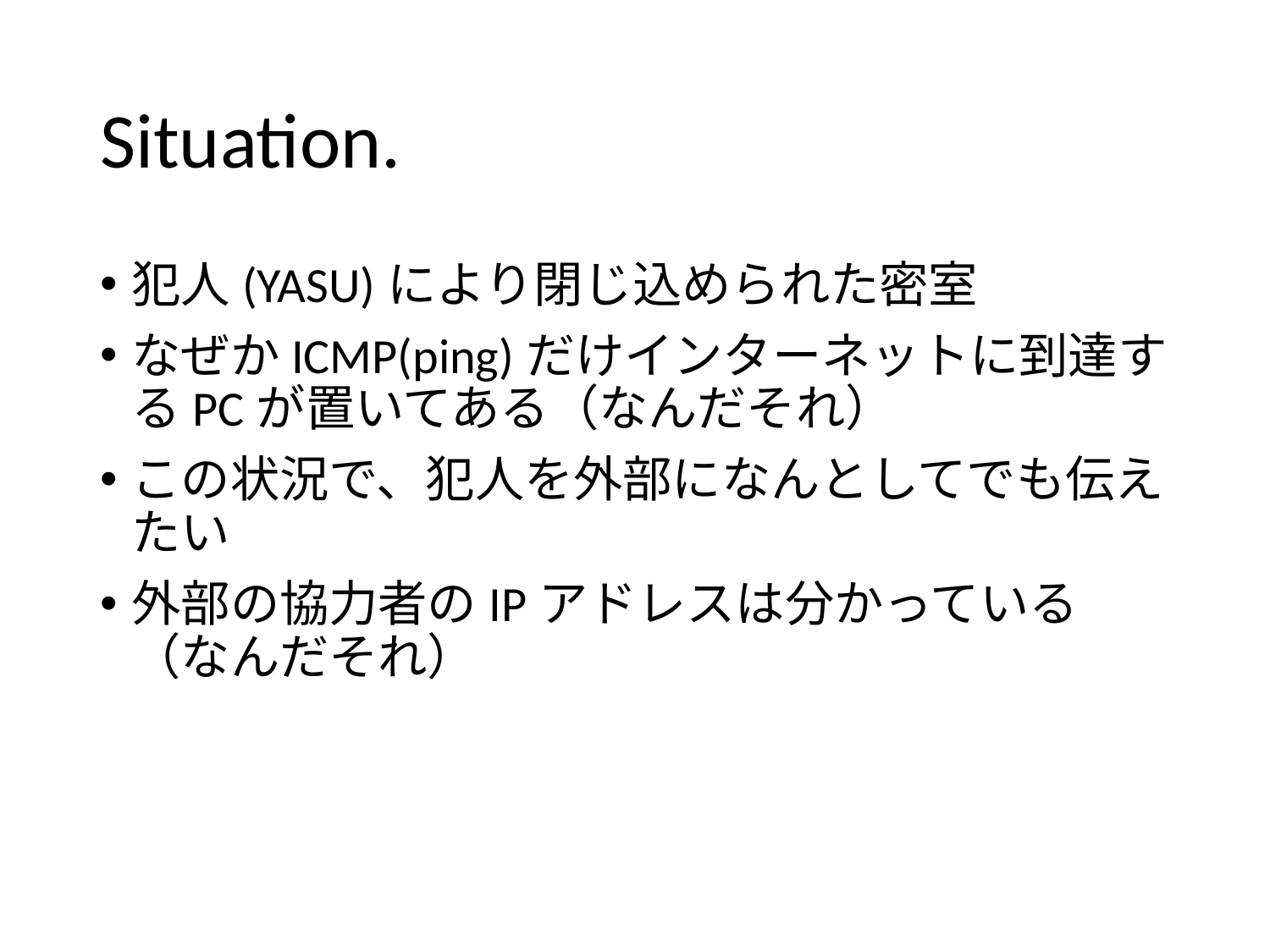

# Situation.
犯人(YASU)により閉じ込められた密室
なぜかICMP(ping)だけインターネットに到達するPCが置いてある（なんだそれ）
この状況で、犯人を外部になんとしてでも伝えたい
外部の協力者のIPアドレスは分かっている（なんだそれ）